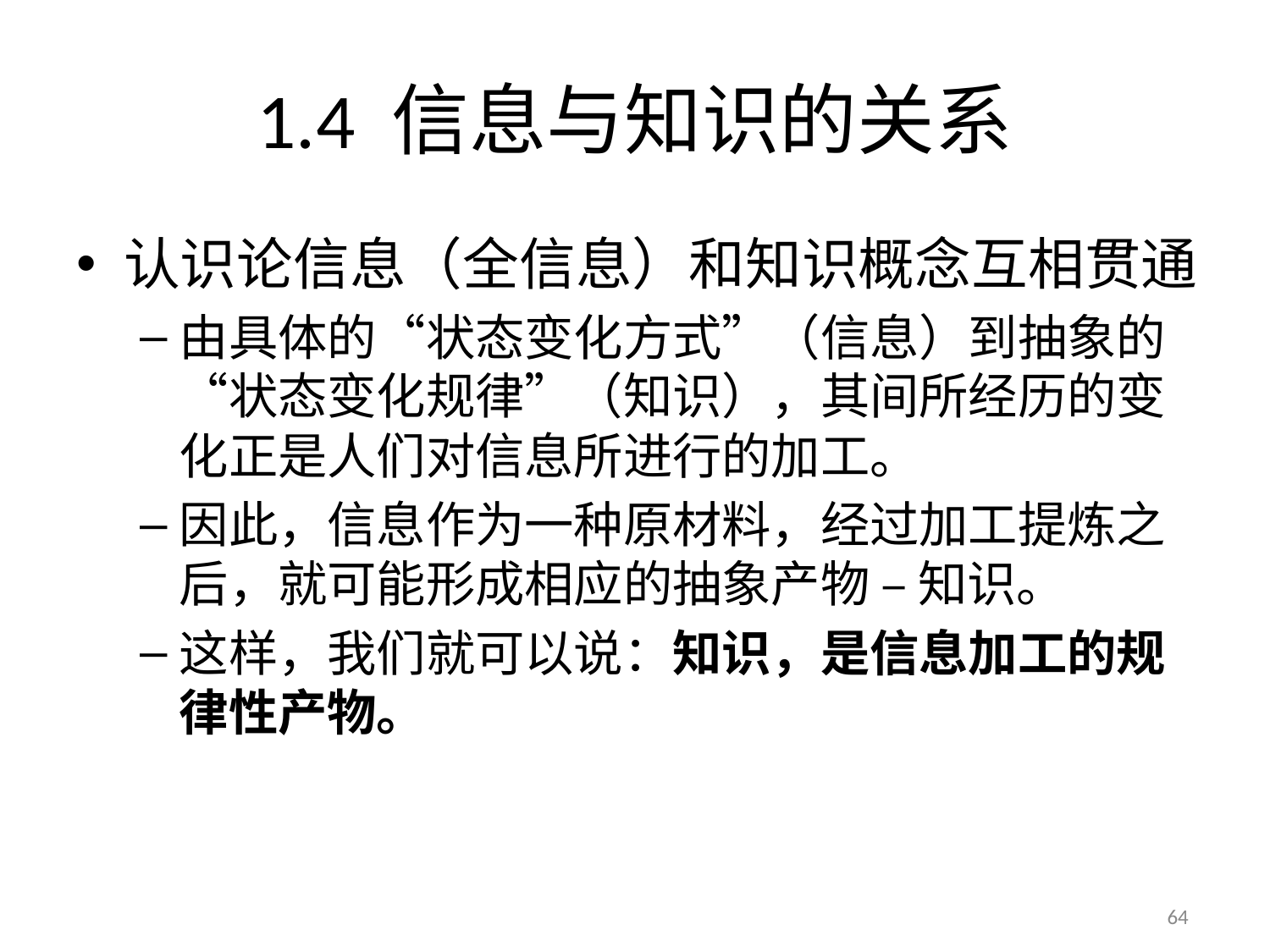

# 1.4 信息与知识的关系
认识论信息（全信息）和知识概念互相贯通
由具体的“状态变化方式”（信息）到抽象的“状态变化规律”（知识），其间所经历的变化正是人们对信息所进行的加工。
因此，信息作为一种原材料，经过加工提炼之后，就可能形成相应的抽象产物 – 知识。
这样，我们就可以说：知识，是信息加工的规律性产物。

64